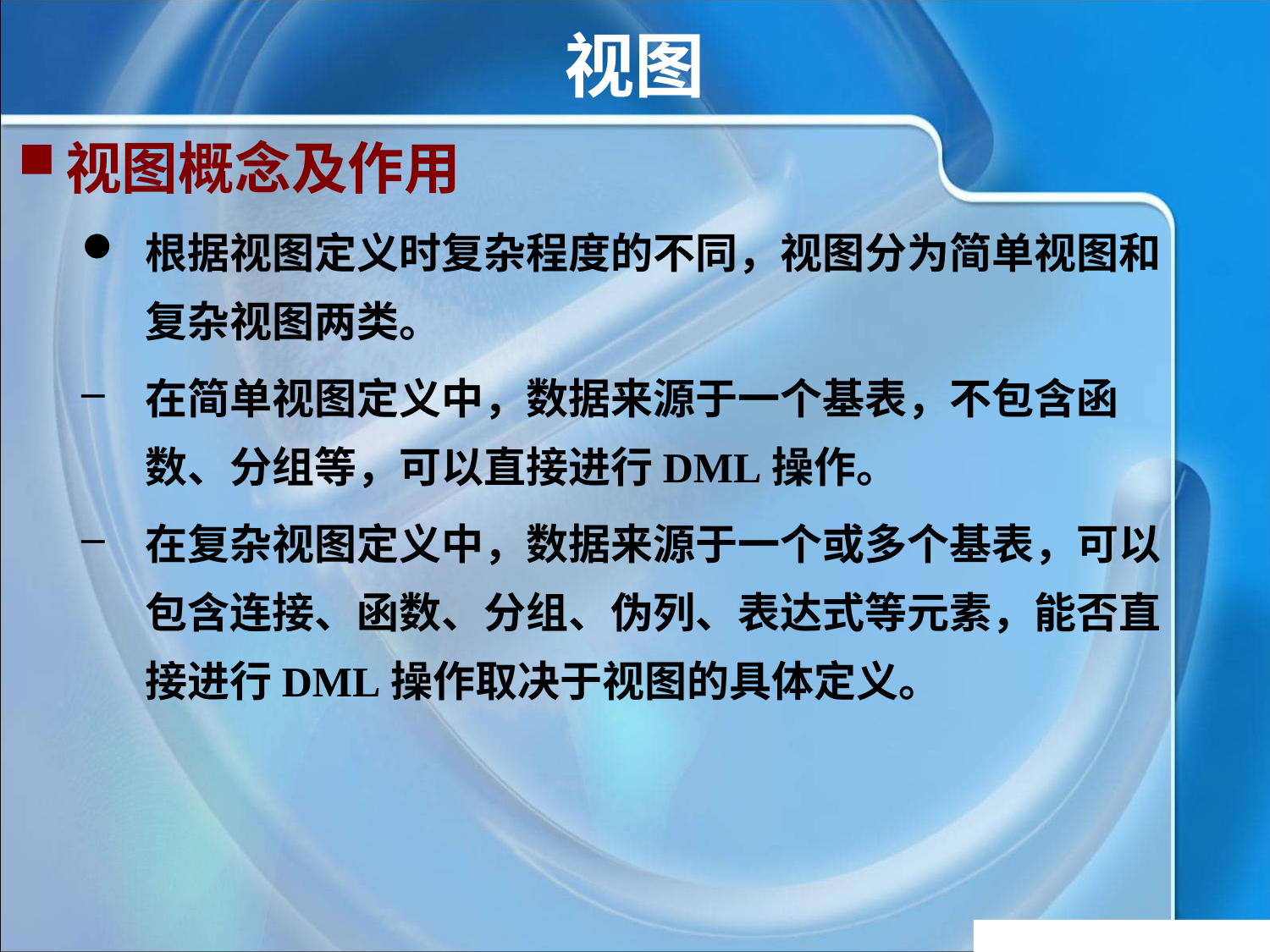

# 视图
视图概念及作用
根据视图定义时复杂程度的不同，视图分为简单视图和复杂视图两类。
在简单视图定义中，数据来源于一个基表，不包含函数、分组等，可以直接进行DML操作。
在复杂视图定义中，数据来源于一个或多个基表，可以包含连接、函数、分组、伪列、表达式等元素，能否直接进行DML操作取决于视图的具体定义。
102